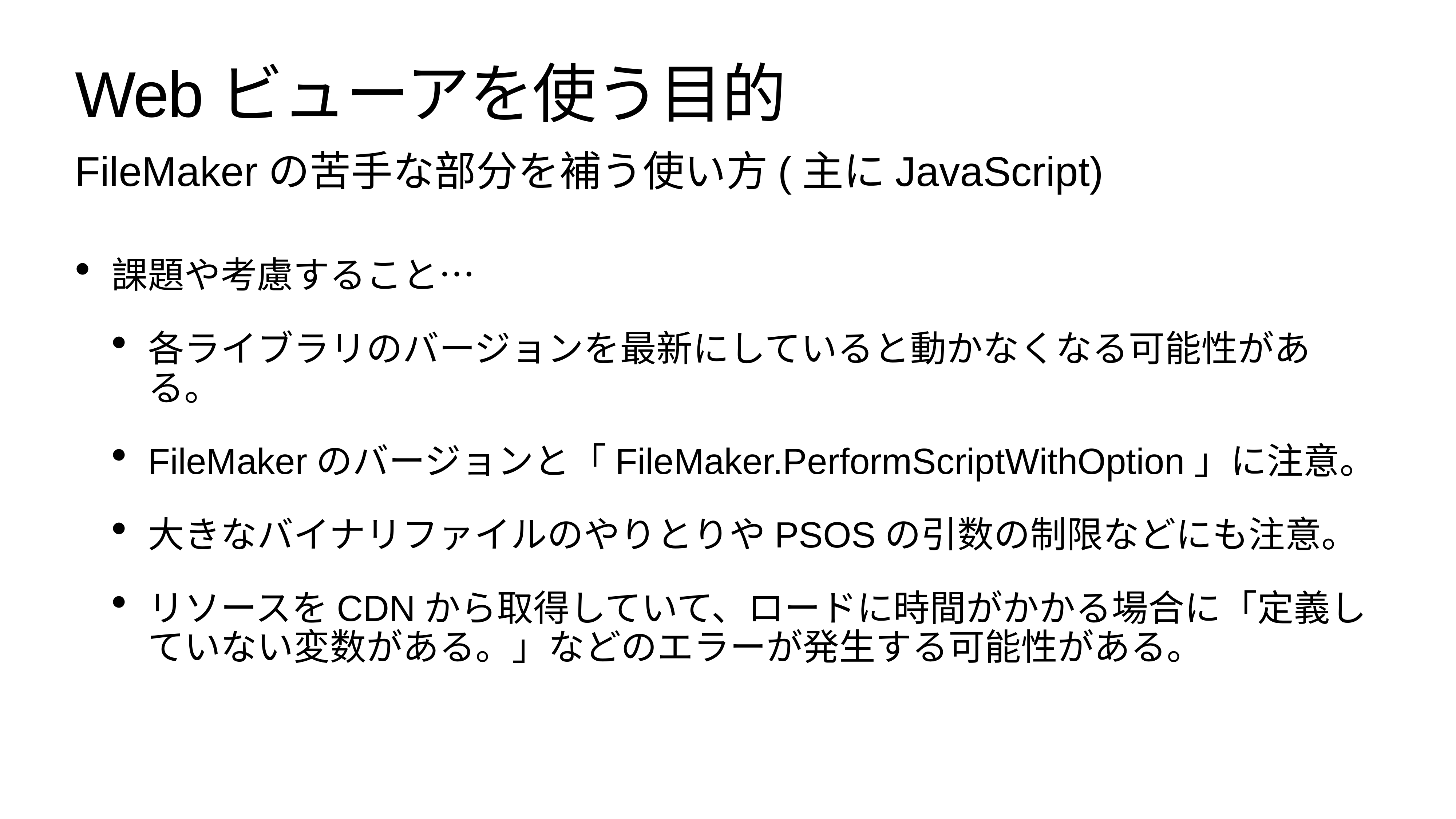

# Webビューアを使う目的
FileMakerの苦手な部分を補う使い方(主にJavaScript)
課題や考慮すること…
各ライブラリのバージョンを最新にしていると動かなくなる可能性がある。
FileMakerのバージョンと「FileMaker.PerformScriptWithOption」に注意。
大きなバイナリファイルのやりとりやPSOSの引数の制限などにも注意。
リソースをCDNから取得していて、ロードに時間がかかる場合に「定義していない変数がある。」などのエラーが発生する可能性がある。